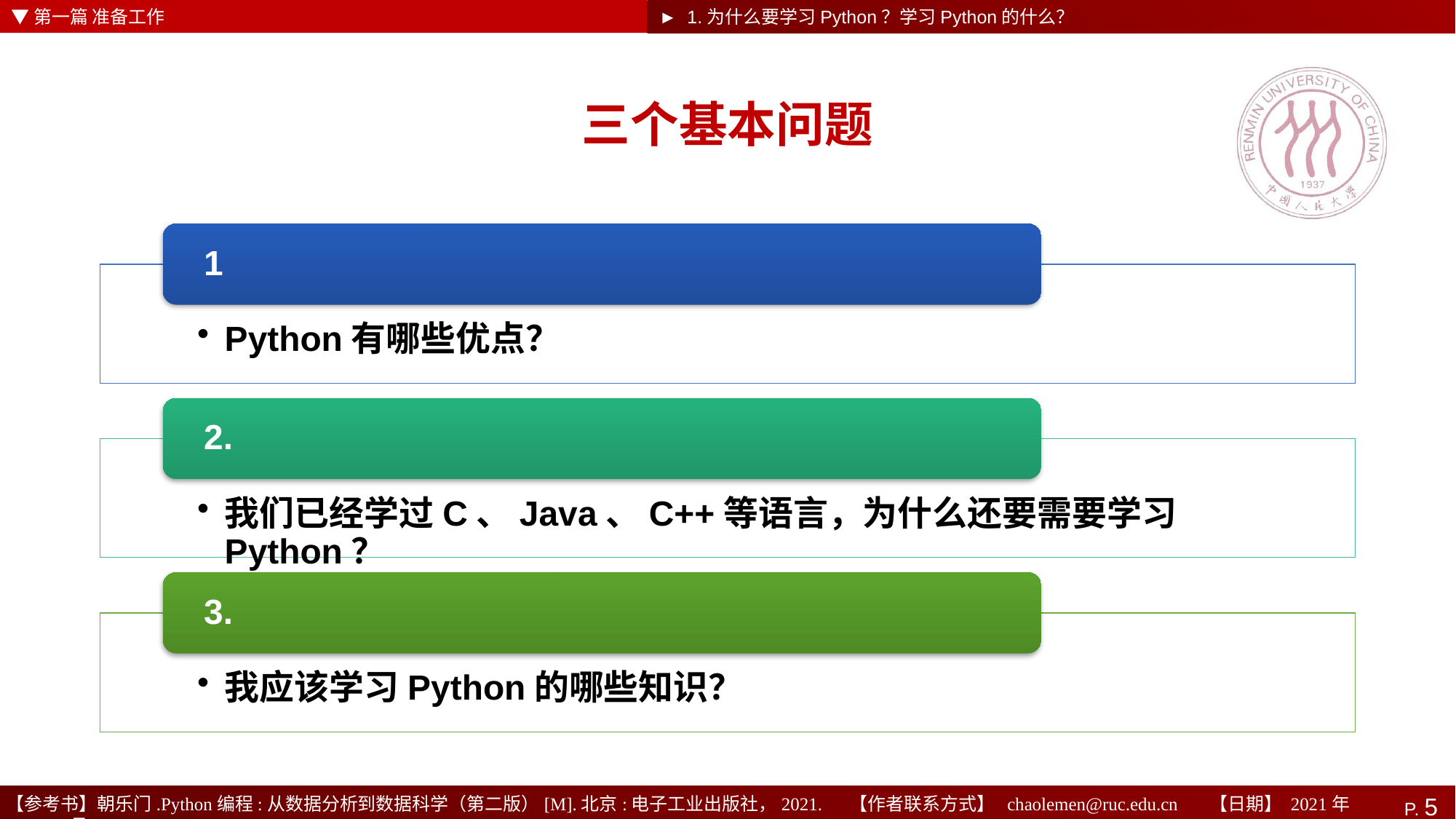

▼第一篇 准备工作
►  1.为什么要学习Python？学习Python的什么？
# 三个基本问题
Python有哪些优点？
1
我们已经学过C、Java、C++等语言，为什么还要需要学习Python？
2.
我应该学习Python的哪些知识？
3.